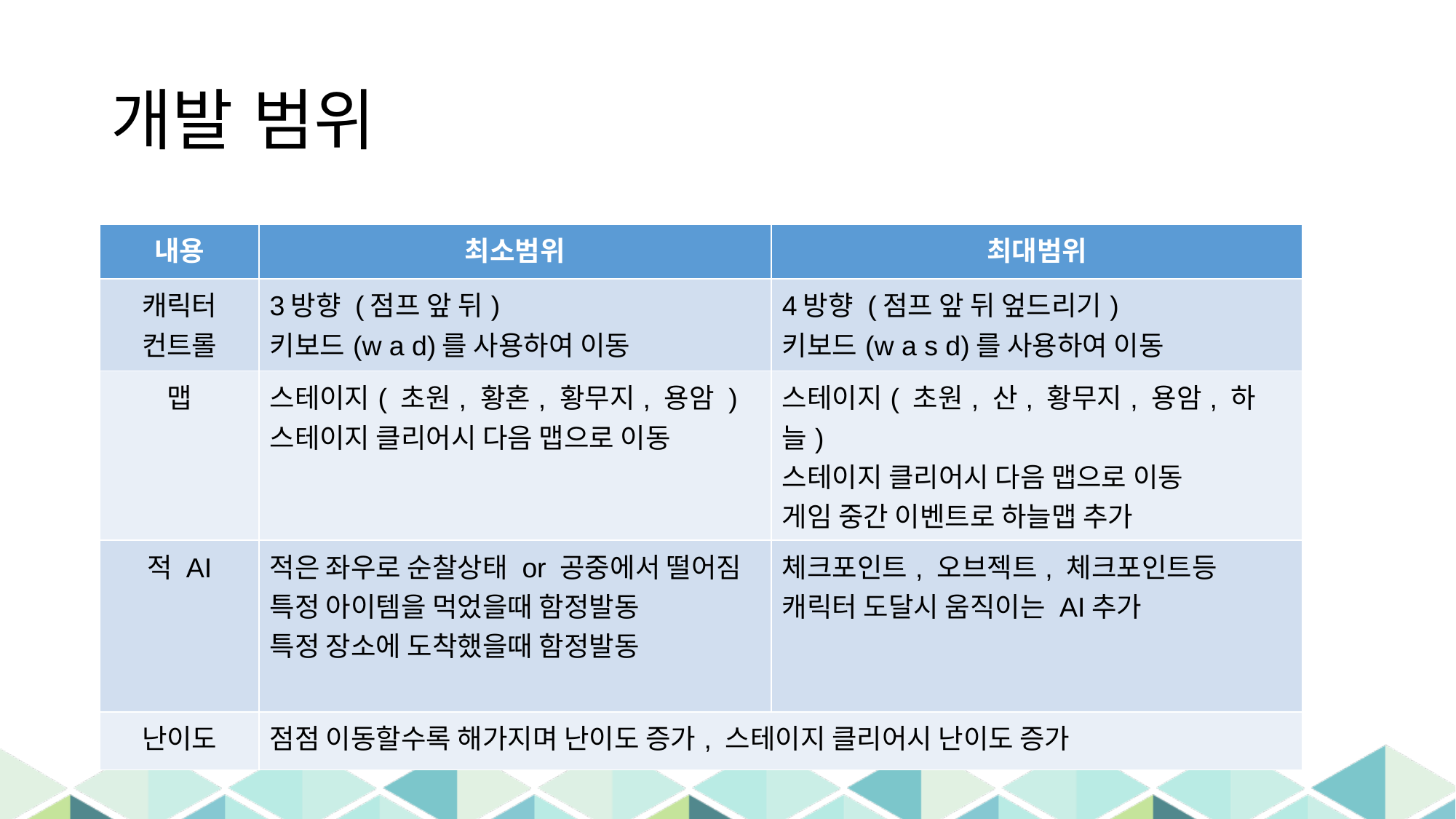

# 개발 범위
| 내용 | 최소범위 | 최대범위 |
| --- | --- | --- |
| 캐릭터 컨트롤 | 3방향 (점프 앞 뒤) 키보드(w a d)를 사용하여 이동 | 4방향 (점프 앞 뒤 엎드리기) 키보드(w a s d)를 사용하여 이동 |
| 맵 | 스테이지( 초원, 황혼, 황무지, 용암 ) 스테이지 클리어시 다음 맵으로 이동 | 스테이지( 초원, 산, 황무지, 용암, 하늘) 스테이지 클리어시 다음 맵으로 이동 게임 중간 이벤트로 하늘맵 추가 |
| 적 AI | 적은 좌우로 순찰상태 or 공중에서 떨어짐 특정 아이템을 먹었을때 함정발동 특정 장소에 도착했을때 함정발동 | 체크포인트, 오브젝트, 체크포인트등 캐릭터 도달시 움직이는 AI추가 |
| 난이도 | 점점 이동할수록 해가지며 난이도 증가, 스테이지 클리어시 난이도 증가 |  |